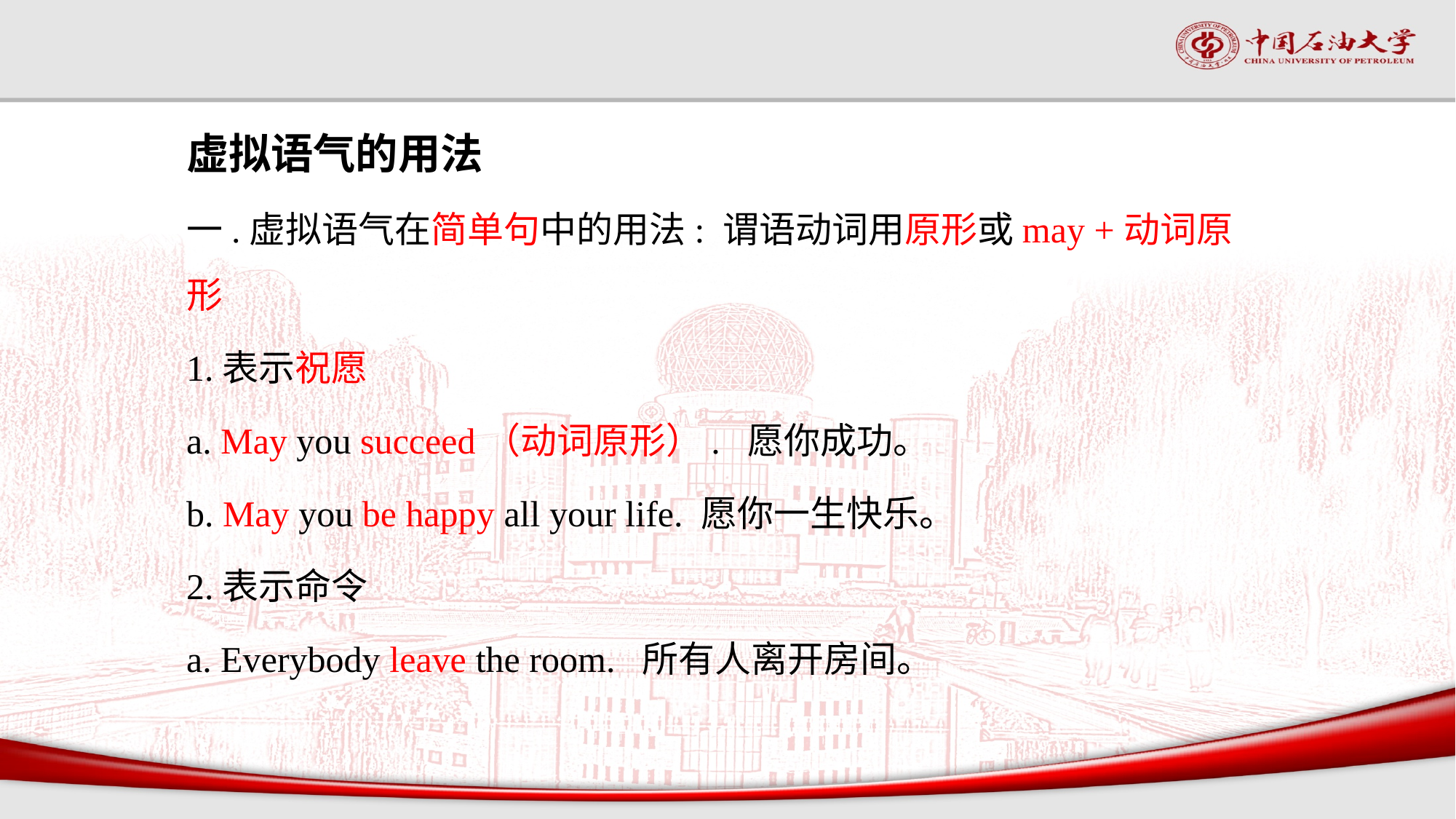

虚拟语气的用法
一.虚拟语气在简单句中的用法: 谓语动词用原形或may +动词原形
1.表示祝愿
a. May you succeed（动词原形）.  愿你成功。
b. May you be happy all your life. 愿你一生快乐。
2.表示命令
a. Everybody leave the room.  所有人离开房间。